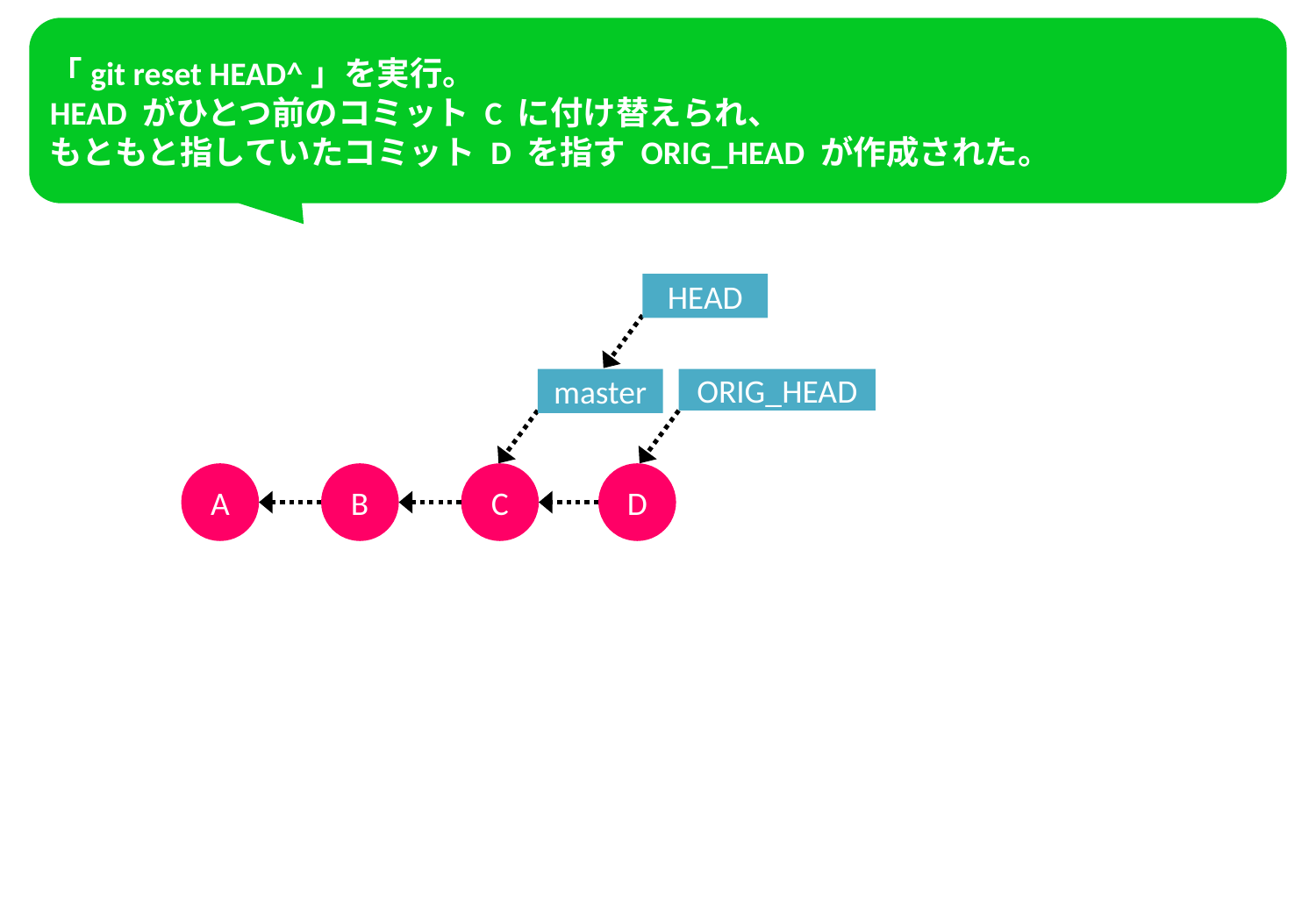

「git reset HEAD^」を実行。
HEAD がひとつ前のコミット C に付け替えられ、
もともと指していたコミット D を指す ORIG_HEAD が作成された。

HEAD
master
ORIG_HEAD
A
B
C
D